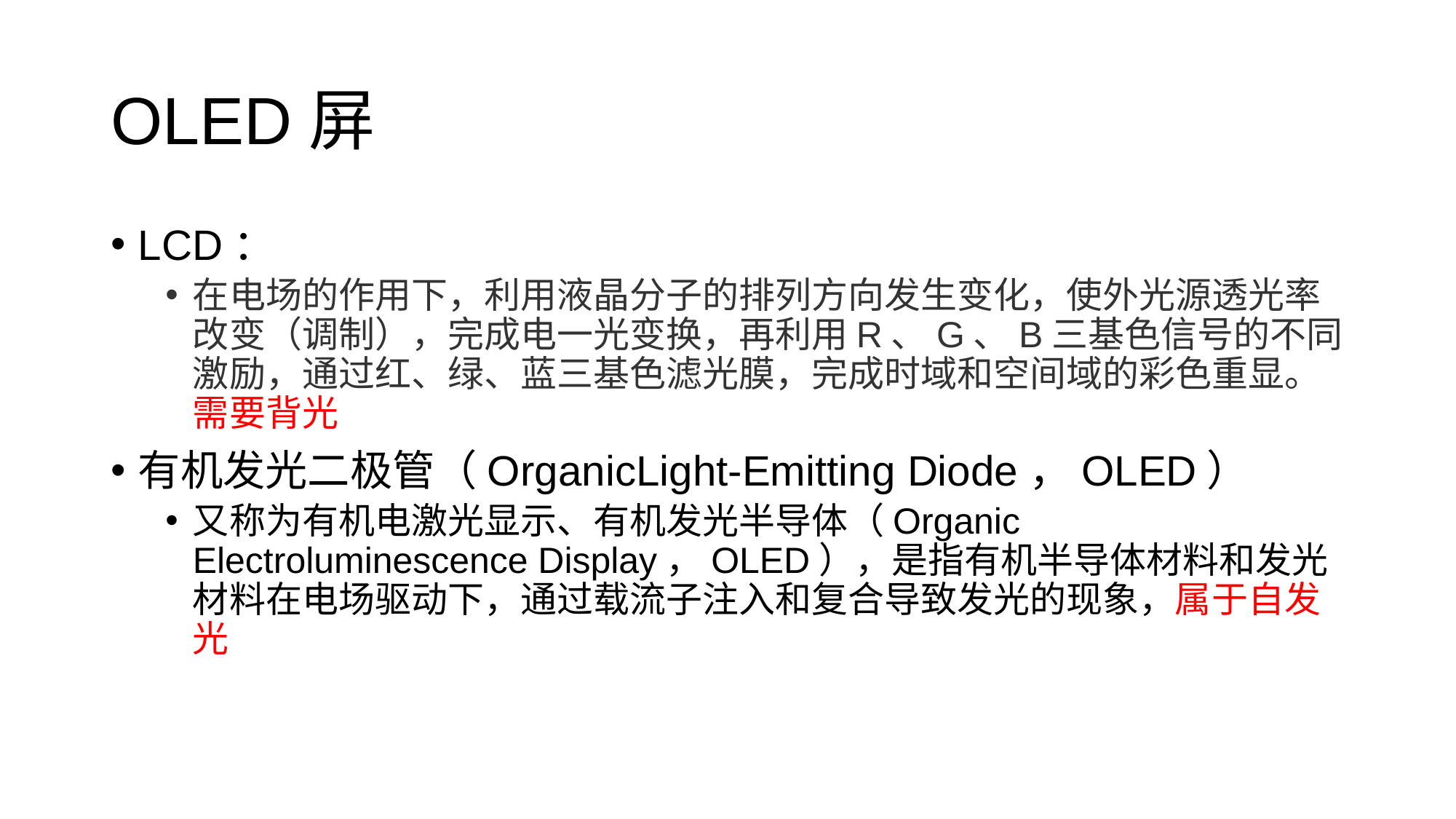

# OLED屏
LCD：
在电场的作用下，利用液晶分子的排列方向发生变化，使外光源透光率改变（调制），完成电一光变换，再利用R、G、B三基色信号的不同激励，通过红、绿、蓝三基色滤光膜，完成时域和空间域的彩色重显。需要背光
有机发光二极管（OrganicLight-Emitting Diode，OLED）
又称为有机电激光显示、有机发光半导体（Organic Electroluminescence Display，OLED），是指有机半导体材料和发光材料在电场驱动下，通过载流子注入和复合导致发光的现象，属于自发光